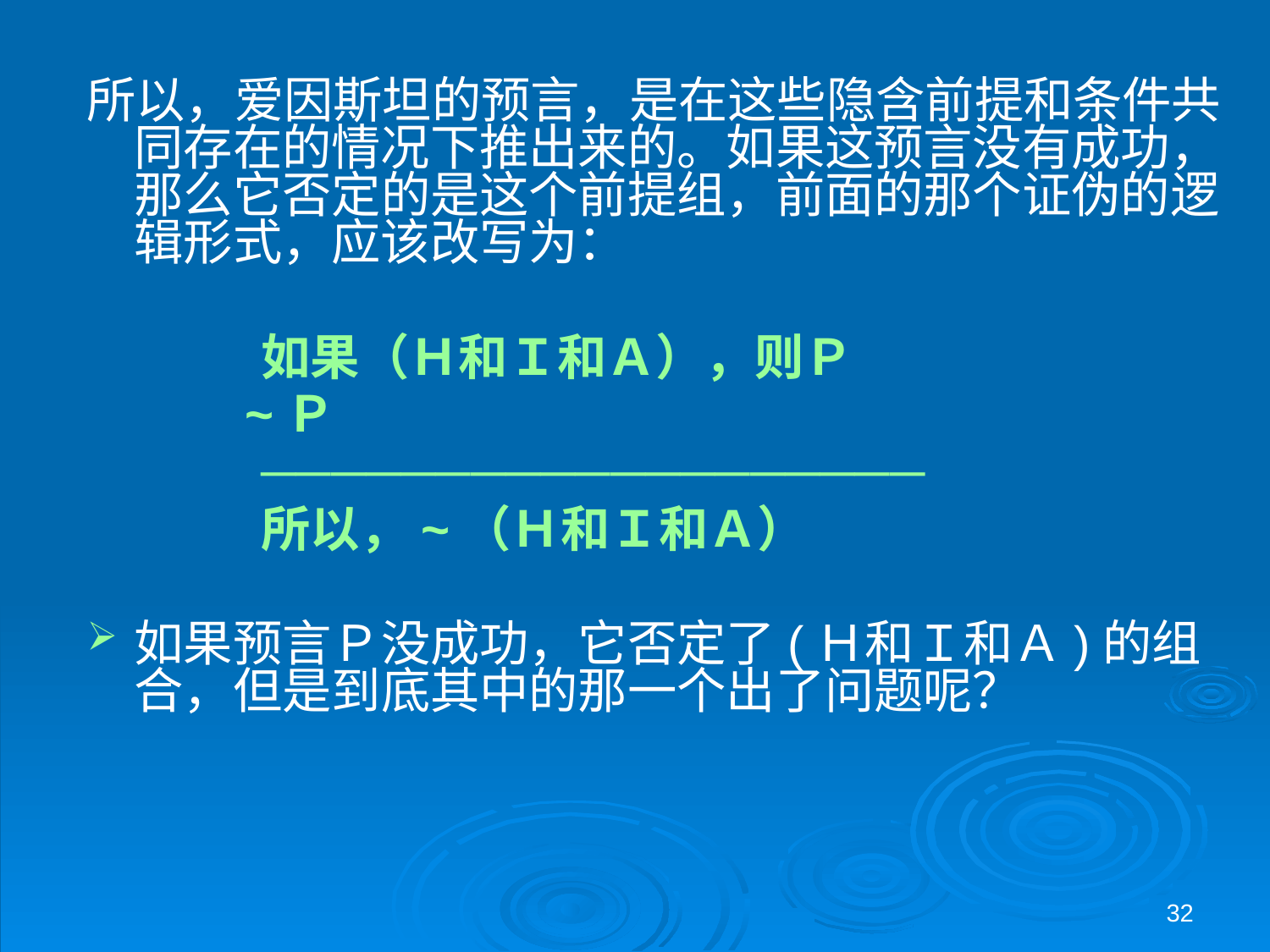

所以，爱因斯坦的预言，是在这些隐含前提和条件共同存在的情况下推出来的。如果这预言没有成功，那么它否定的是这个前提组，前面的那个证伪的逻辑形式，应该改写为：

		如果（Ｈ和Ｉ和Ａ），则Ｐ
	　　~Ｐ
		───────────────────
　　	所以，~（Ｈ和Ｉ和Ａ）

如果预言Ｐ没成功，它否定了(Ｈ和Ｉ和Ａ)的组合，但是到底其中的那一个出了问题呢？
32